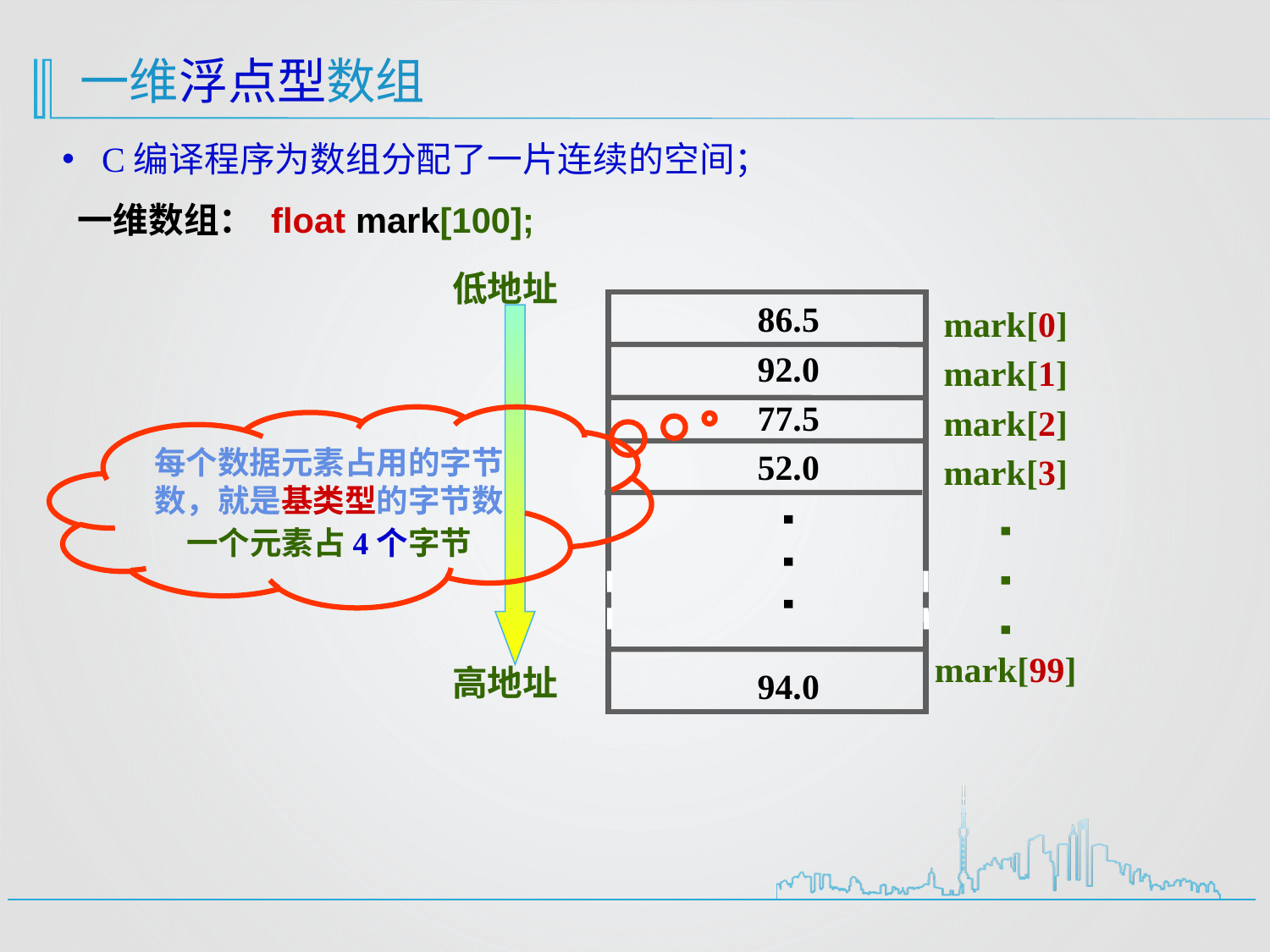

# 一维浮点型数组
C编译程序为数组分配了一片连续的空间；
一维数组： float mark[100];
低地址

高地址
86.5
92.0
77.5
52.0
.
.
.

94.0
mark[0]
mark[1]
mark[2]
mark[3]
.
.
.
mark[99]

每个数据元素占用的字节数，就是基类型的字节数
一个元素占4个字节